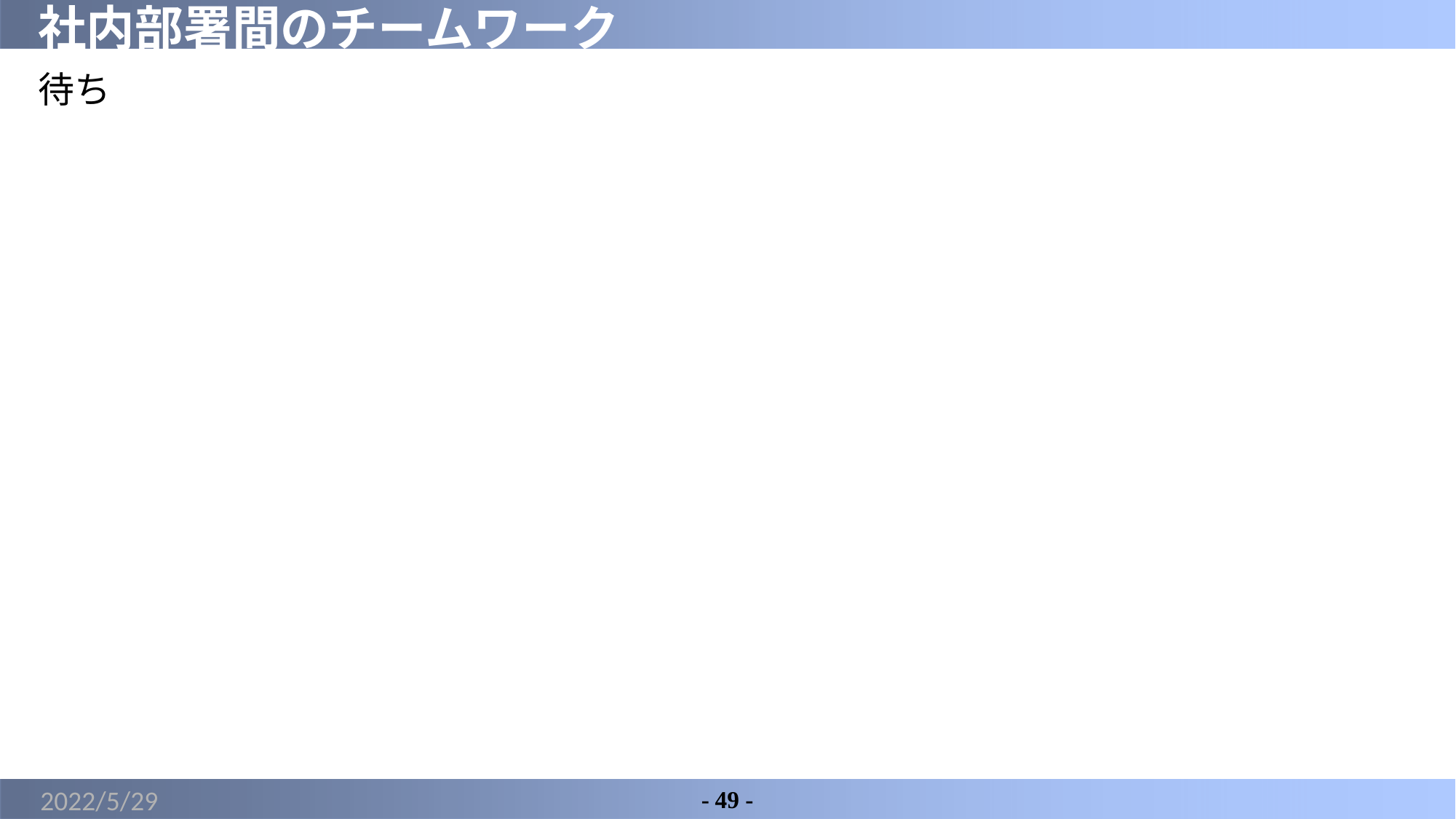

# 社内部署間のチームワーク
待ち
2022/5/29
- 49 -